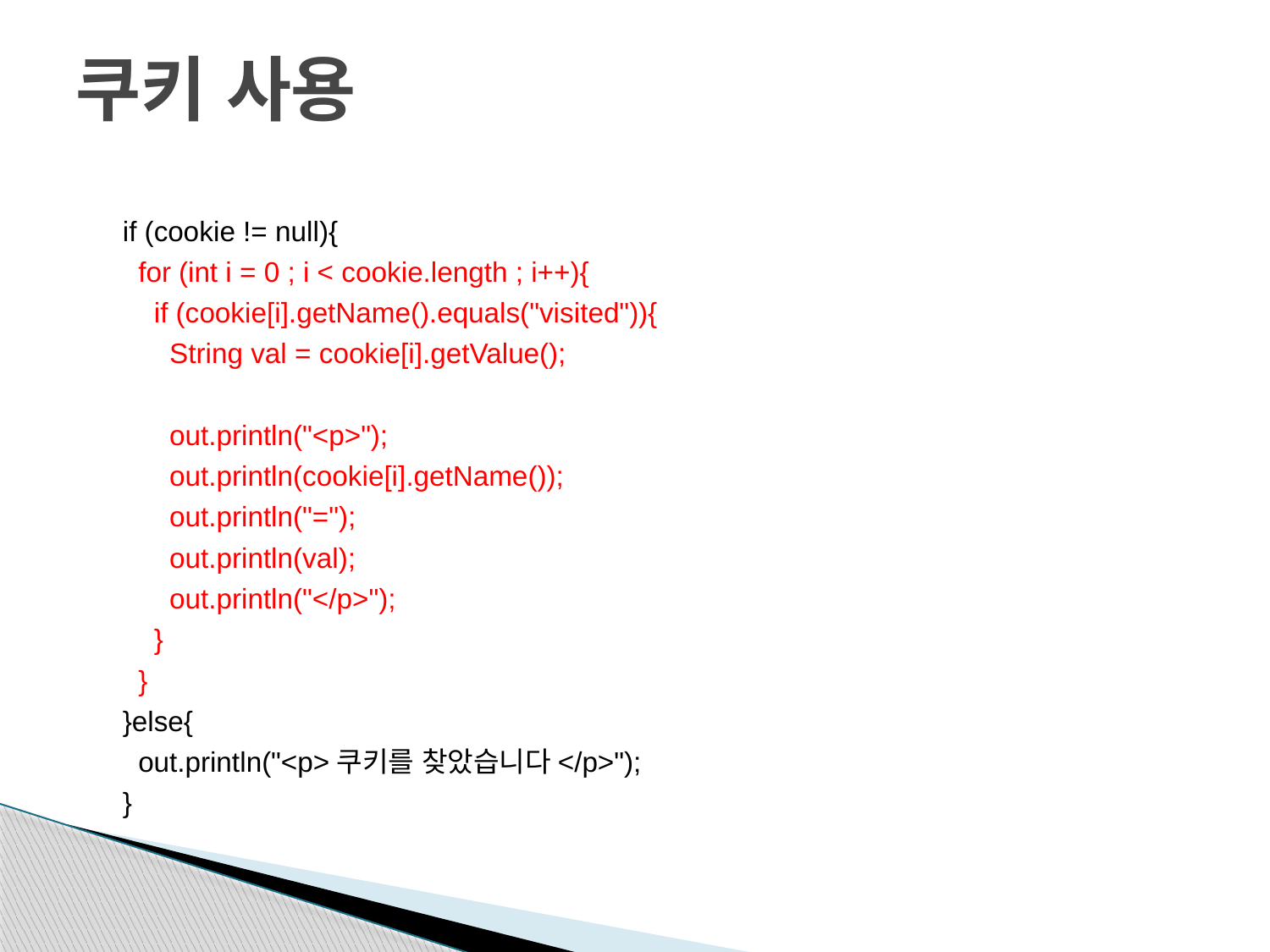

# 쿠키 사용

    if (cookie != null){
      for (int i = 0 ; i < cookie.length ; i++){
        if (cookie[i].getName().equals("visited")){
          String val = cookie[i].getValue();

          out.println("<p>");
          out.println(cookie[i].getName());
          out.println("=");
          out.println(val);
          out.println("</p>");
        }
      }
    }else{
      out.println("<p>쿠키를 찾았습니다</p>");
    }